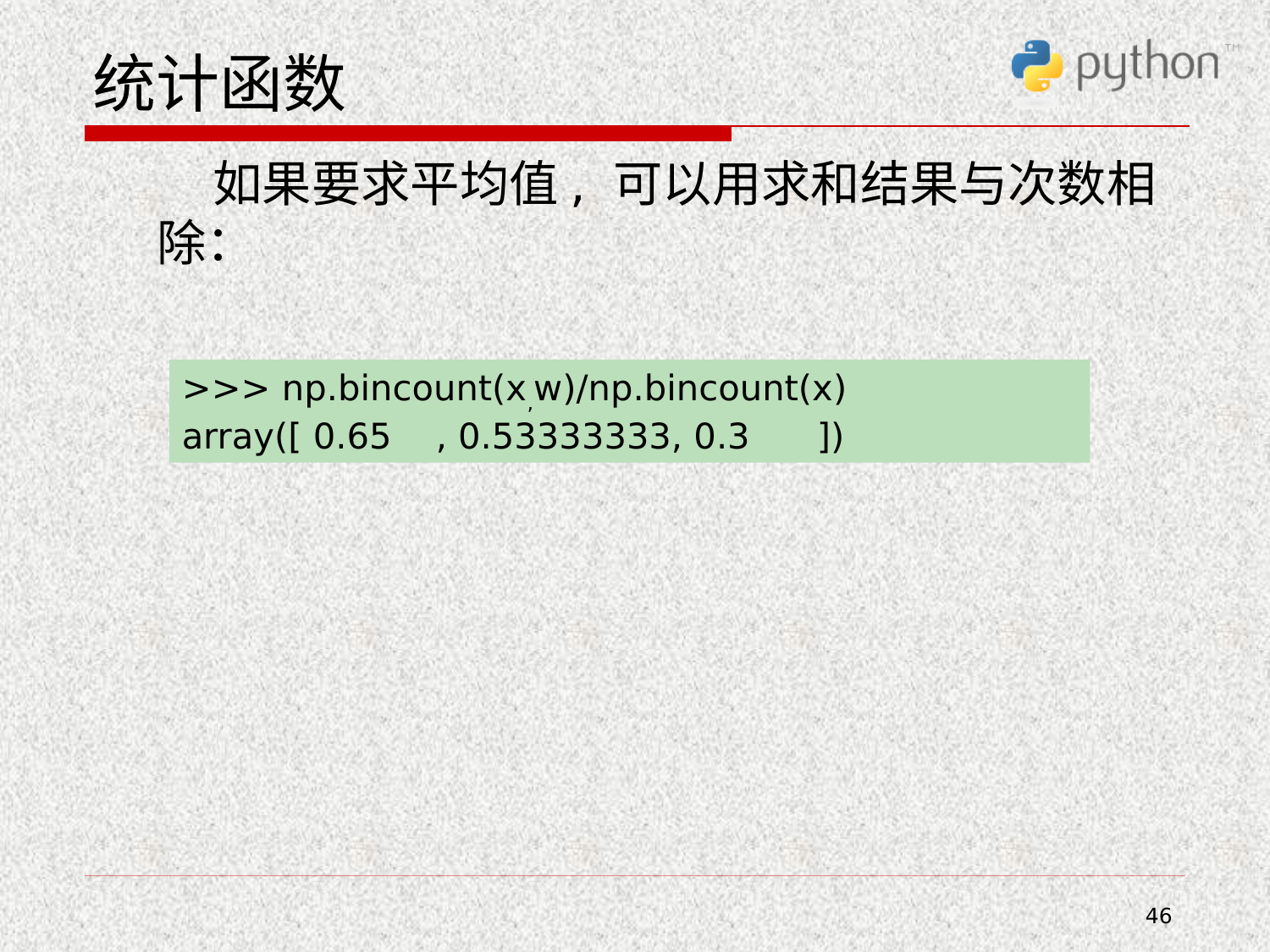

# 统计函数
          如果要求平均值, 可以用求和结果与次数相除：
>>> np.bincount(x,w)/np.bincount(x)
array([ 0.65	, 0.53333333, 0.3	])
46